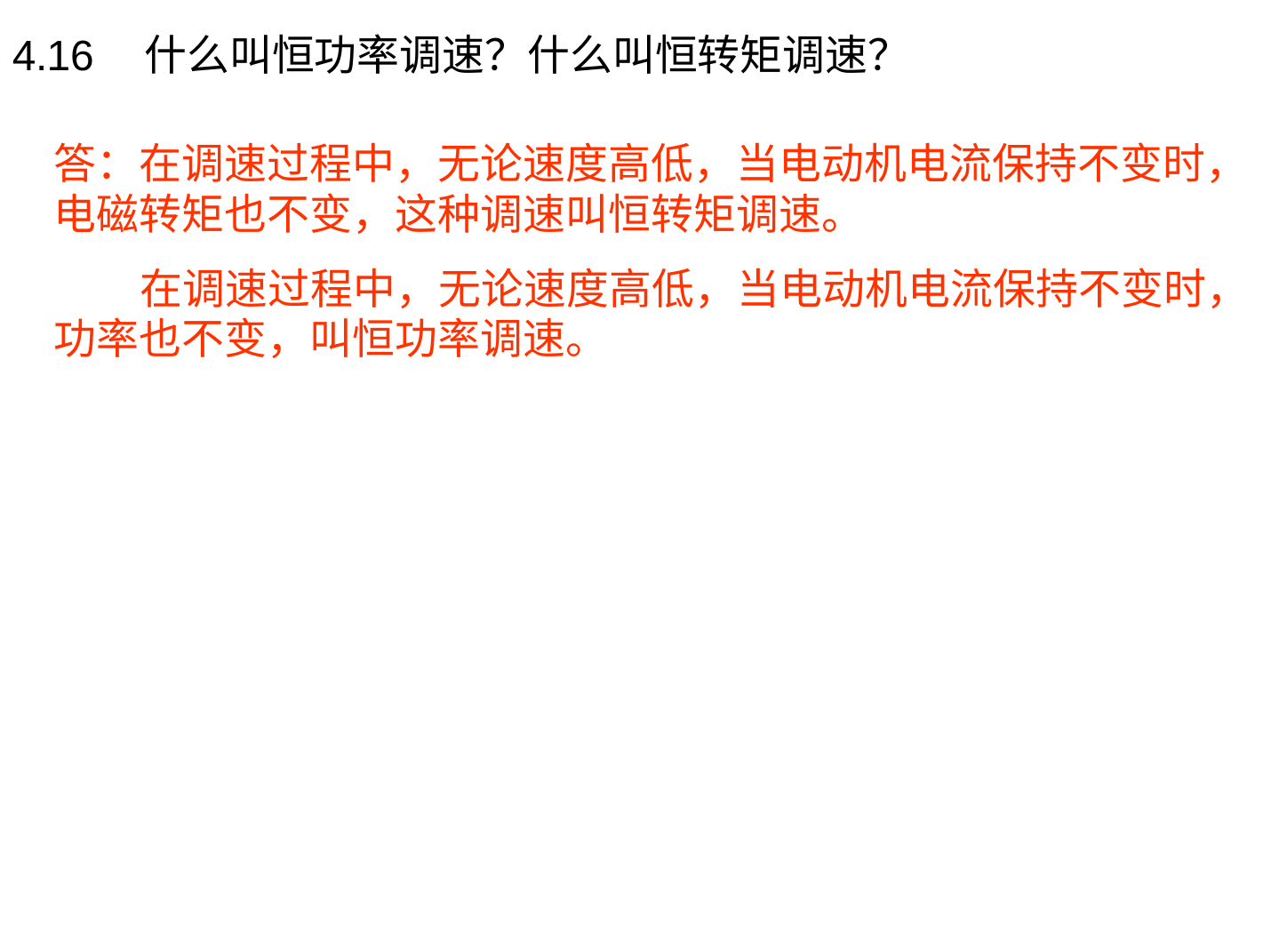

4.16	什么叫恒功率调速？什么叫恒转矩调速？

答：在调速过程中，无论速度高低，当电动机电流保持不变时，电磁转矩也不变，这种调速叫恒转矩调速。
在调速过程中，无论速度高低，当电动机电流保持不变时，功率也不变，叫恒功率调速。